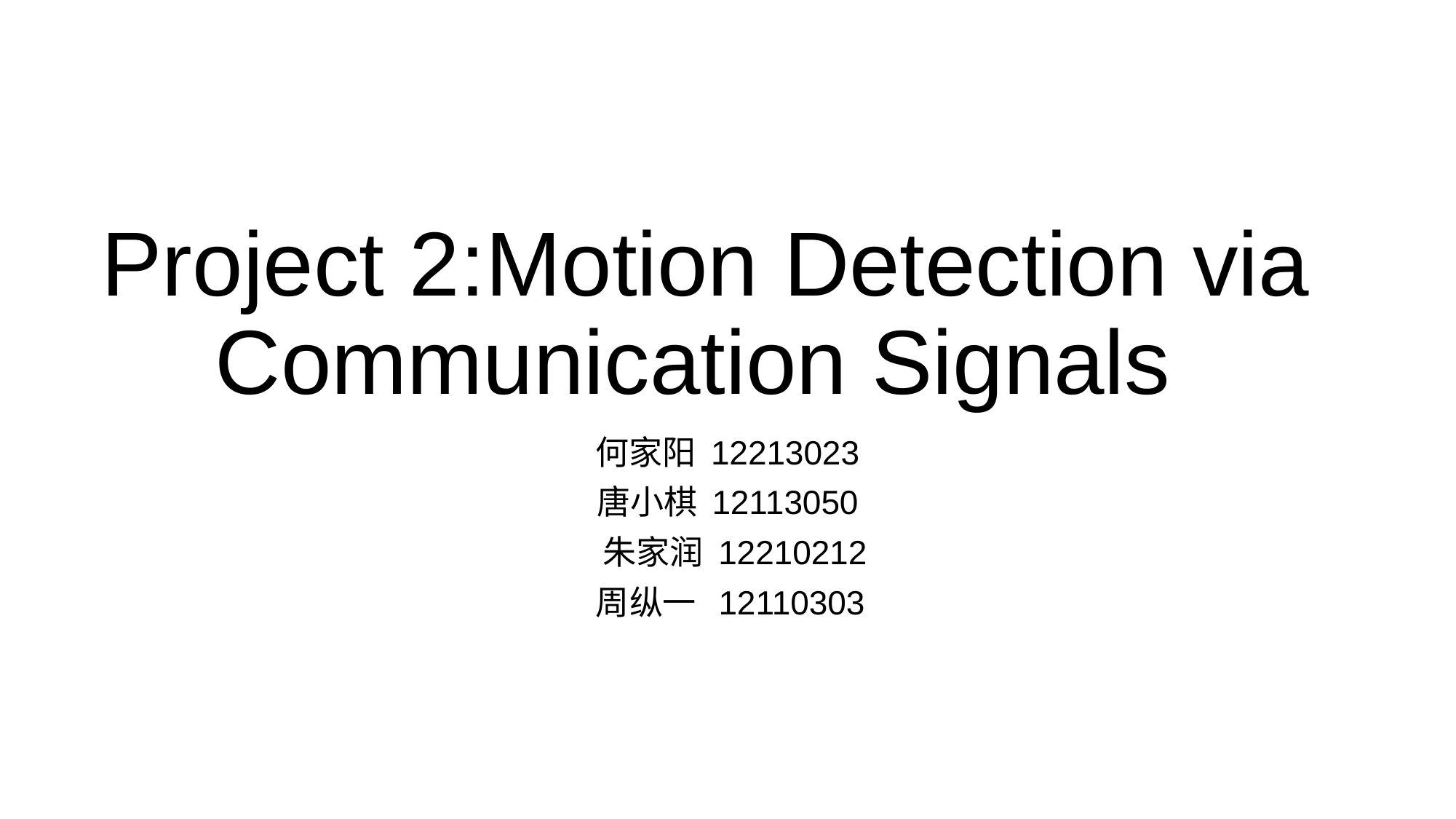

# Project 2:Motion Detection via Communication Signals
何家阳 12213023
唐小棋 12113050
 朱家润 12210212
 周纵一  12110303